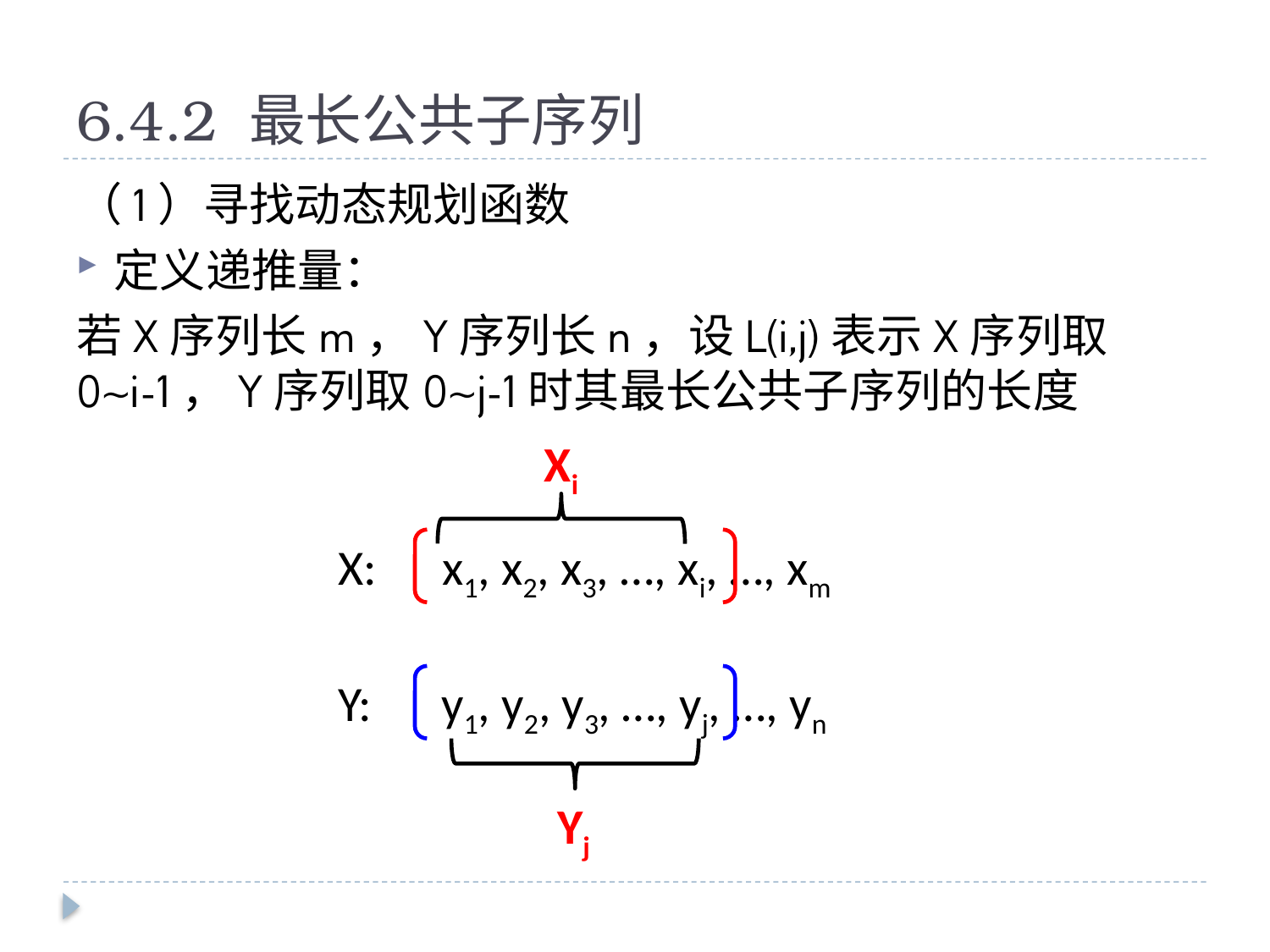

# 6.4.2 最长公共子序列
（1）寻找动态规划函数
定义递推量：
若X序列长m，Y序列长n，设L(i,j)表示X序列取0~i-1，Y序列取0~j-1时其最长公共子序列的长度

Xi
X:
x1, x2, x3, …, xi, …, xm

Y:
y1, y2, y3, …, yj, …, yn

Yj